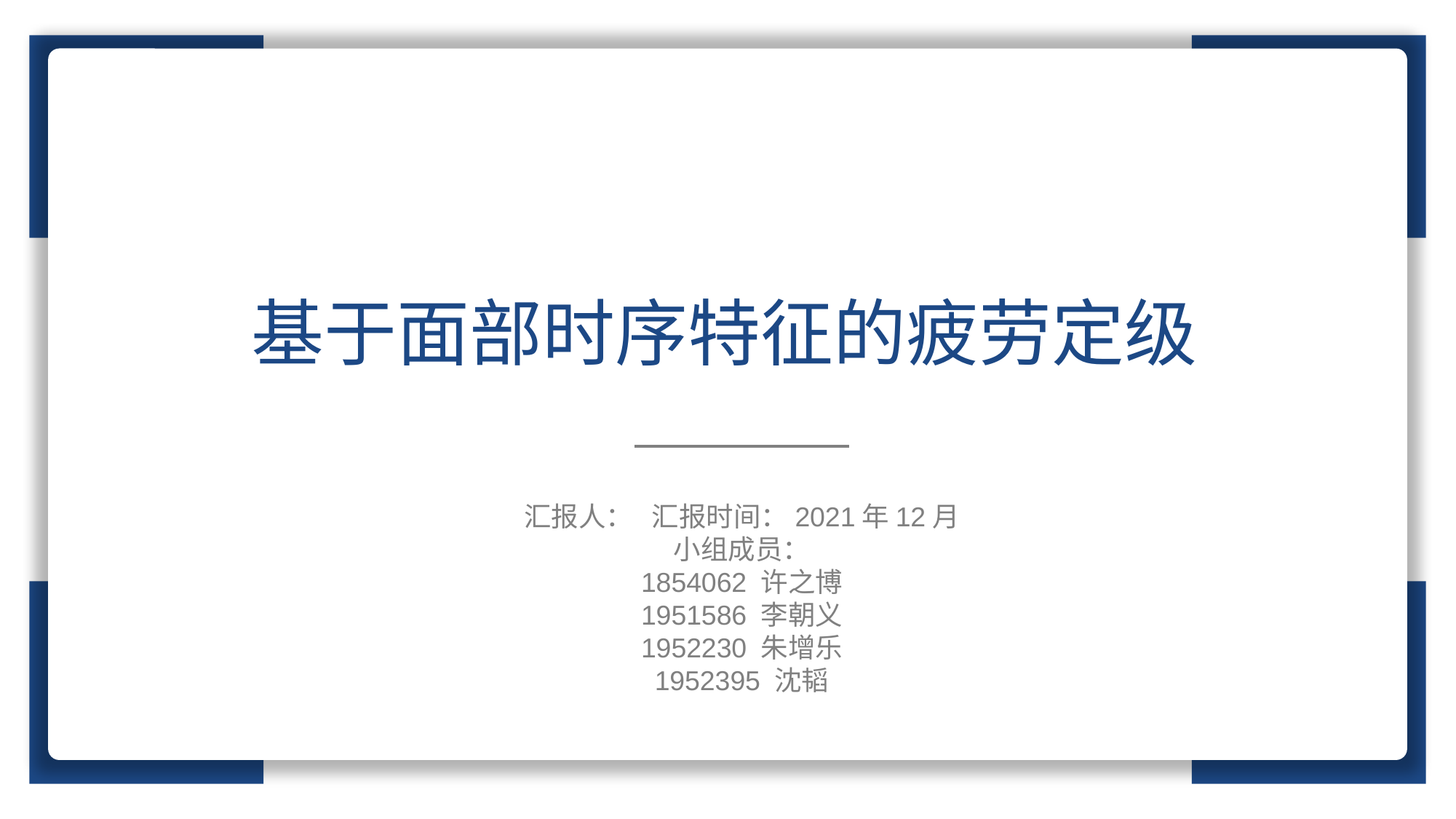

基于面部时序特征的疲劳定级
汇报人：   汇报时间：2021年12月
小组成员：
1854062 许之博
1951586 李朝义
1952230 朱增乐
1952395 沈韬